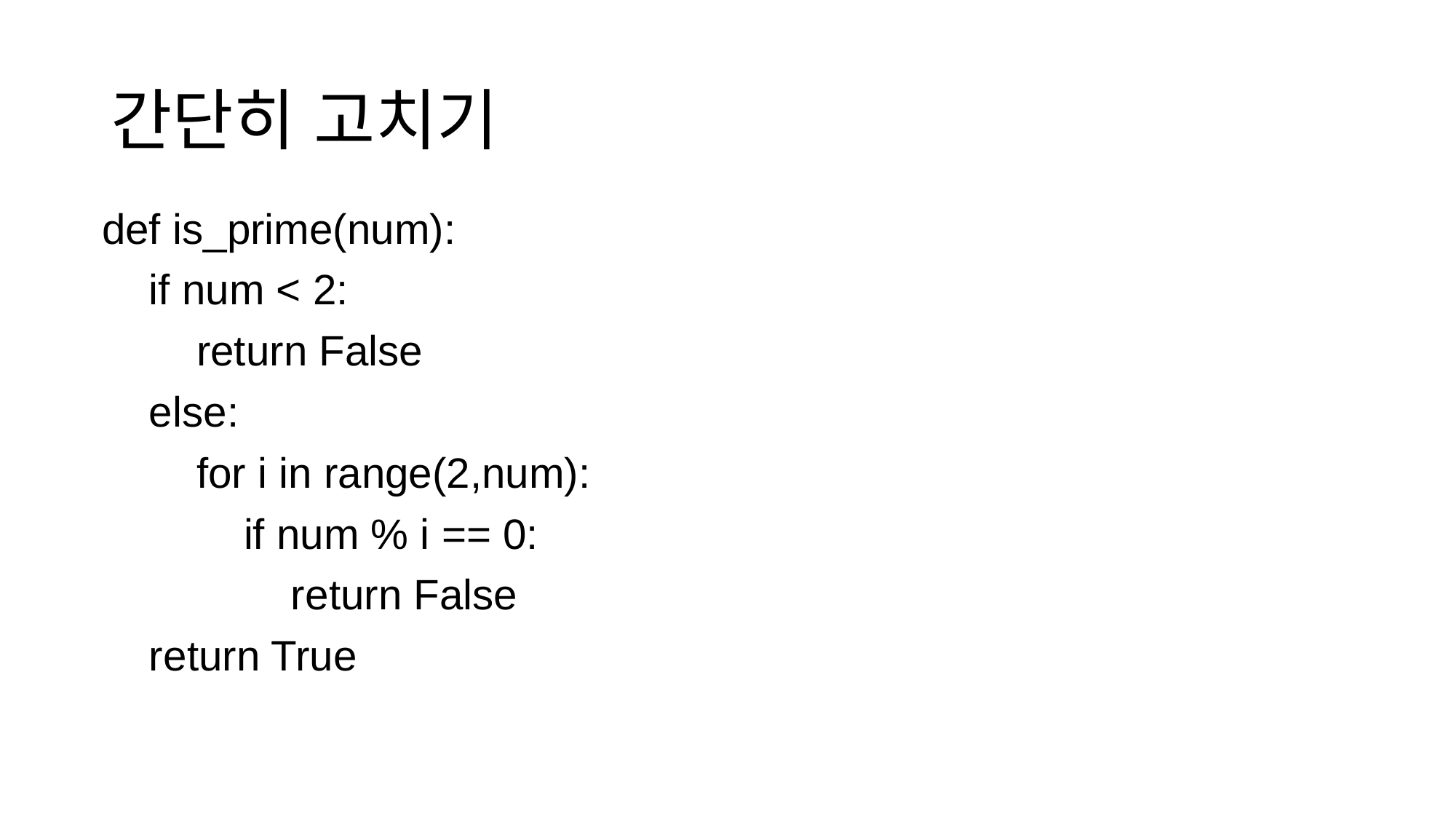

# 간단히 고치기
def is_prime(num):
    if num < 2:
        return False
    else:
        for i in range(2,num):
            if num % i == 0:
                return False
    return True